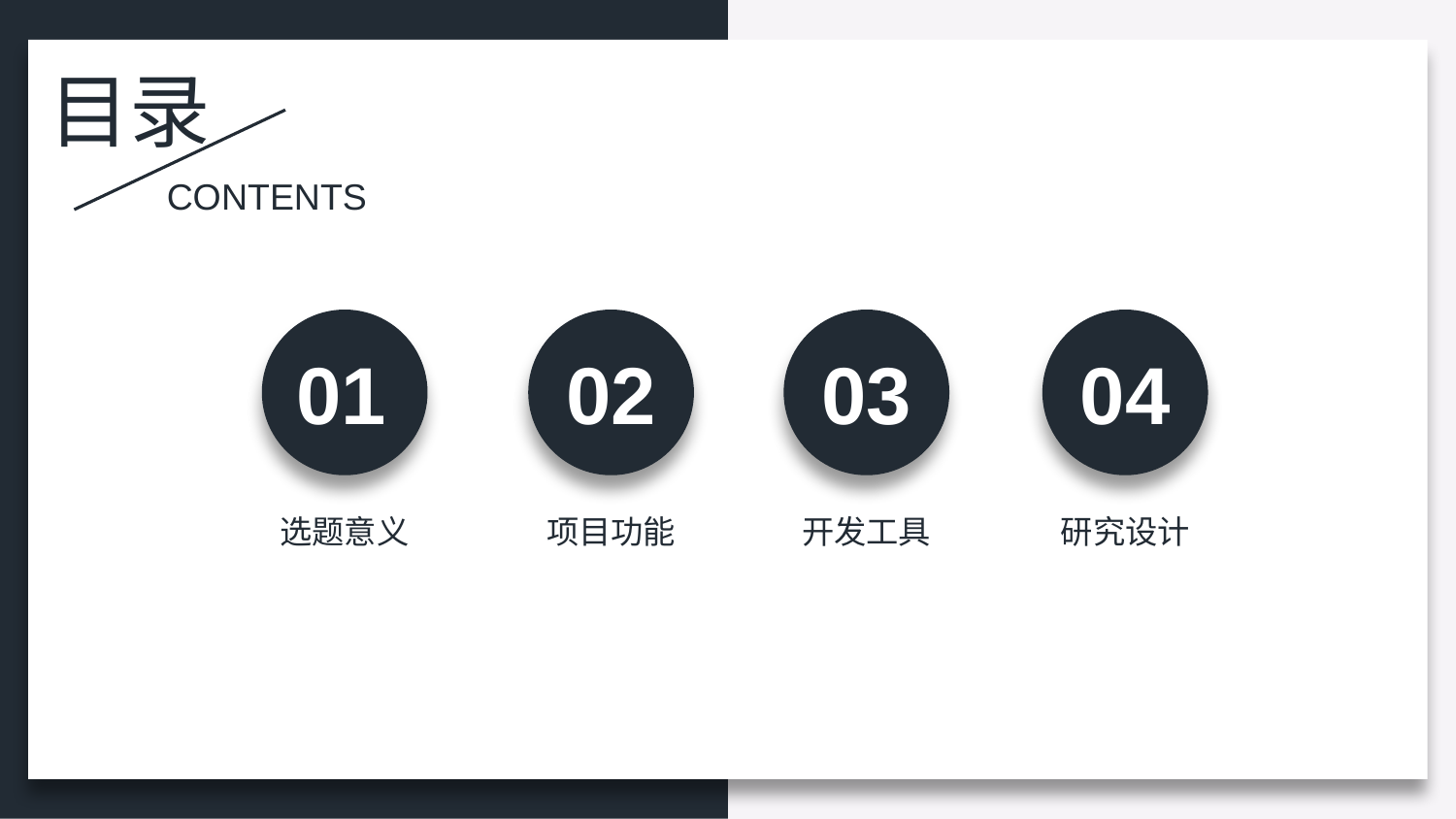

目录
CONTENTS

01
02
04
03
选题意义
项目功能
开发工具
研究设计